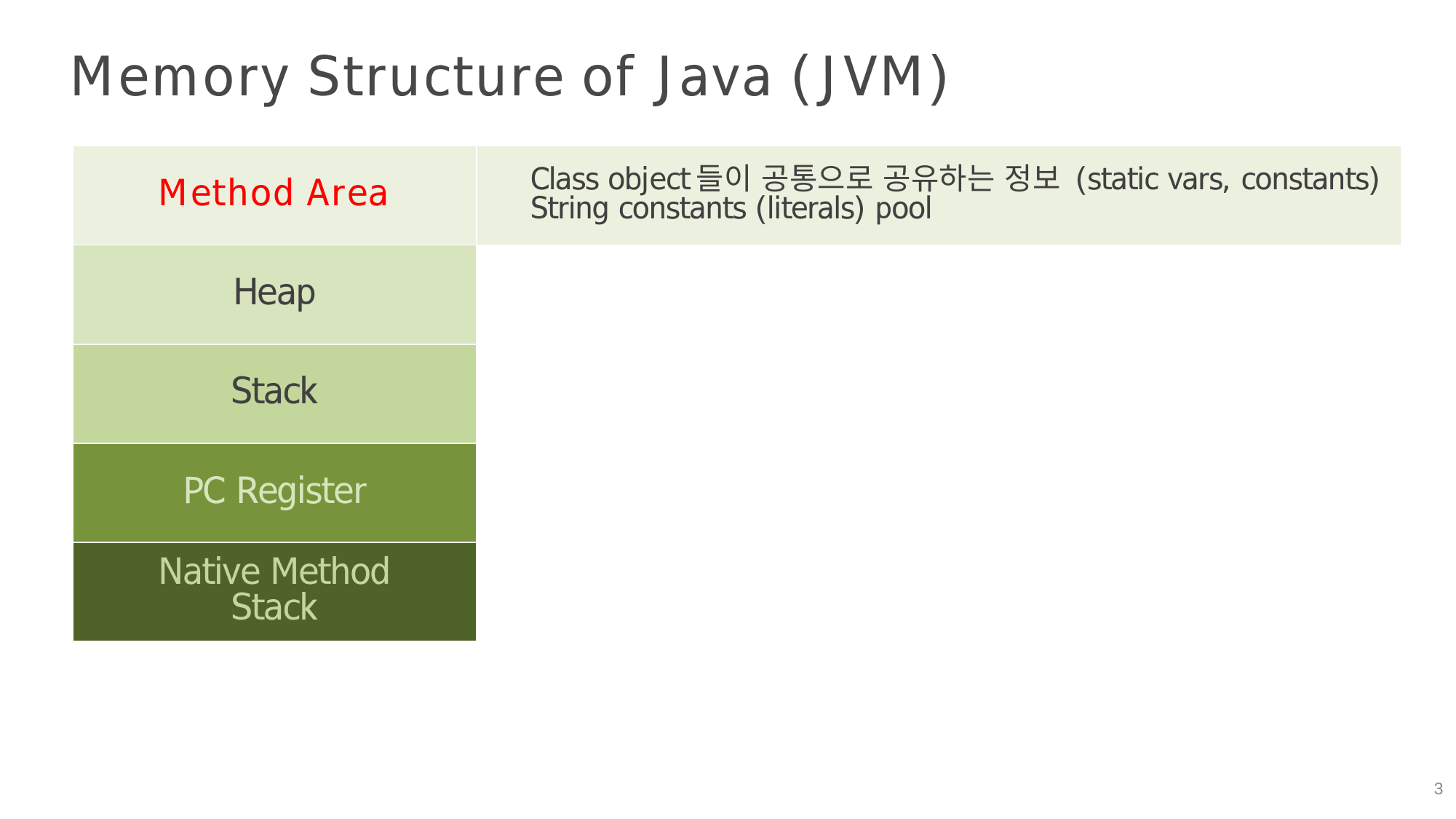

# Memory Structure of Java (JVM)
| Method Area | Class object들이 공통으로 공유하는 정보 (static vars, constants) String constants (literals) pool |
| --- | --- |
| Heap |  |
| Stack |  |
| PC Register |  |
| Native Method Stack |  |
3